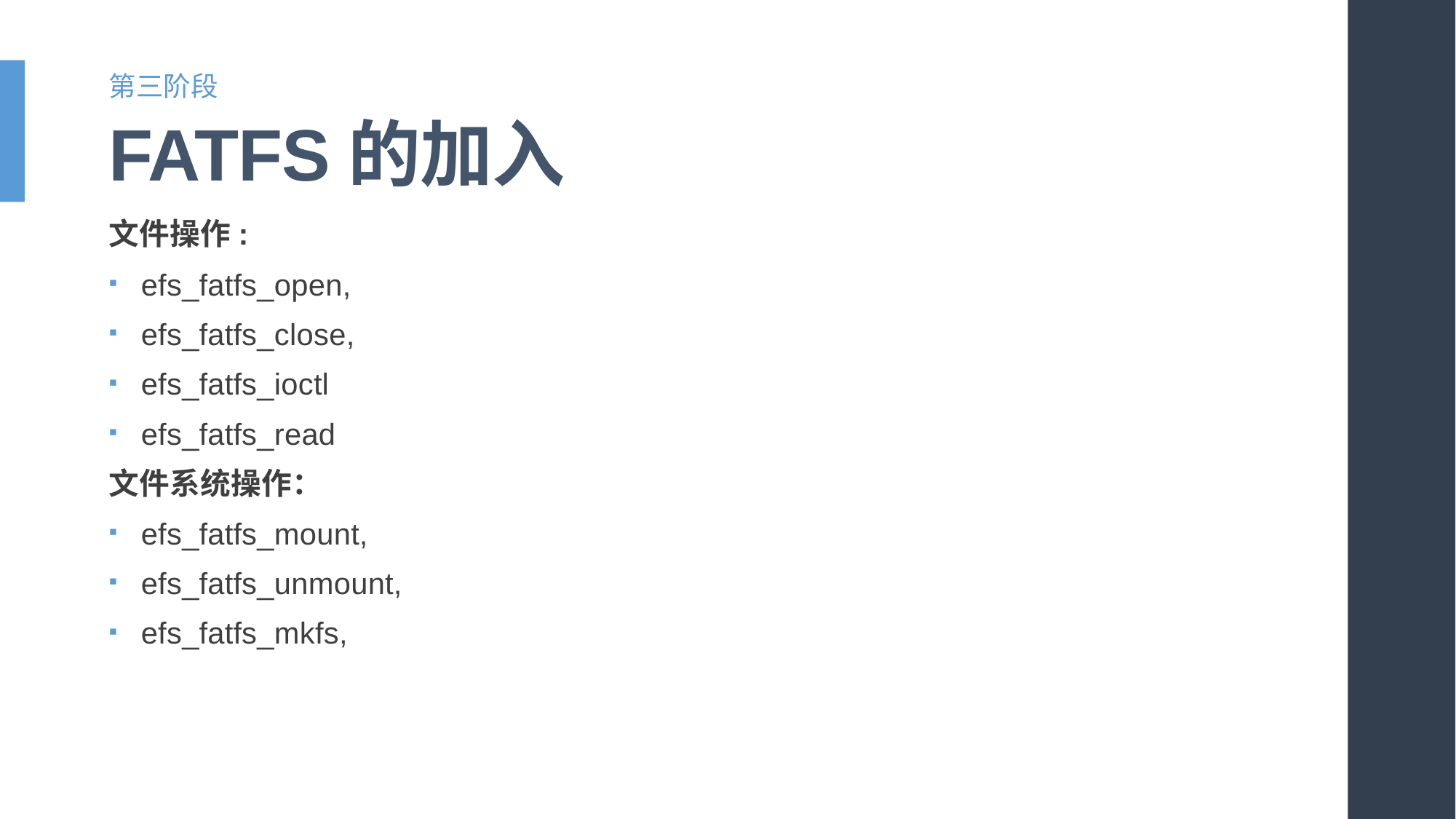

第三阶段
# FATFS的加入
文件操作:
efs_fatfs_open,
efs_fatfs_close,
efs_fatfs_ioctl
efs_fatfs_read
文件系统操作：
efs_fatfs_mount,
efs_fatfs_unmount,
efs_fatfs_mkfs,